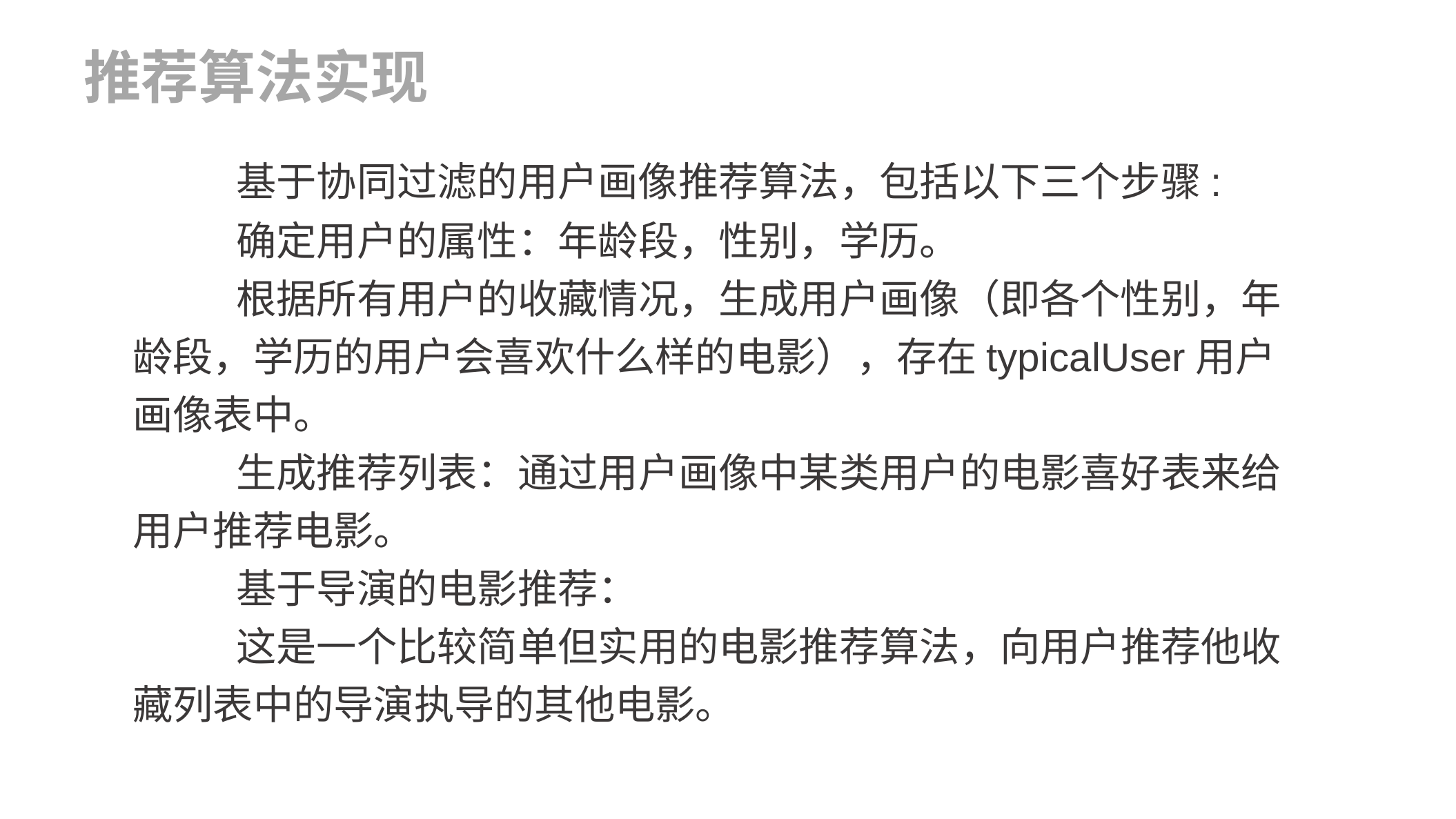

推荐算法实现
	基于协同过滤的用户画像推荐算法，包括以下三个步骤:
	确定用户的属性：年龄段，性别，学历。
	根据所有用户的收藏情况，生成用户画像（即各个性别，年龄段，学历的用户会喜欢什么样的电影），存在typicalUser用户画像表中。
	生成推荐列表：通过用户画像中某类用户的电影喜好表来给用户推荐电影。
	基于导演的电影推荐：
	这是一个比较简单但实用的电影推荐算法，向用户推荐他收藏列表中的导演执导的其他电影。